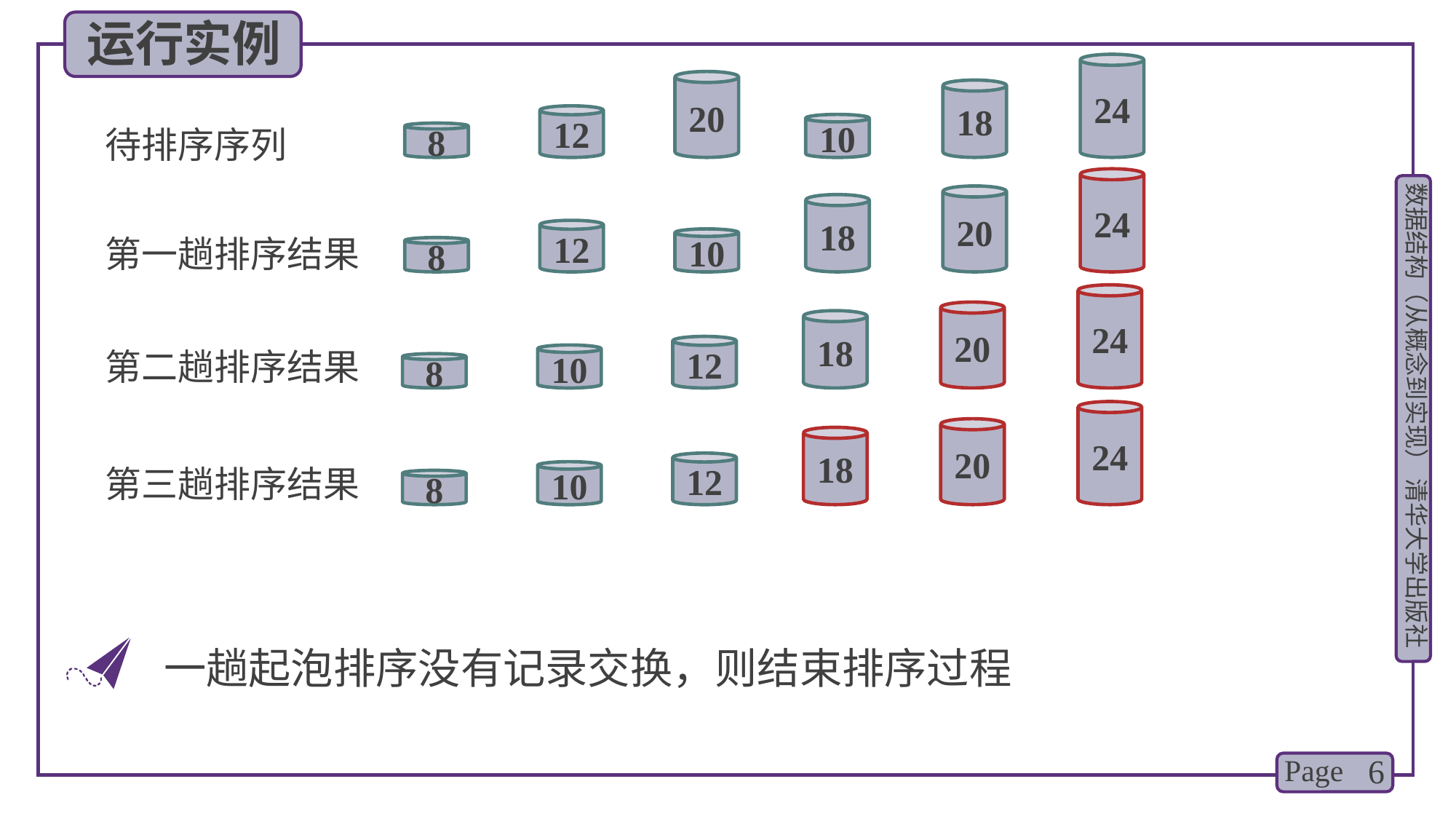

运行实例

24
20
18
12
10
待排序序列
8
24
20
18
12
第一趟排序结果
10
8
24
20
18
12
第二趟排序结果
10
8
24
20
18
12
第三趟排序结果
10
8
一趟起泡排序没有记录交换，则结束排序过程